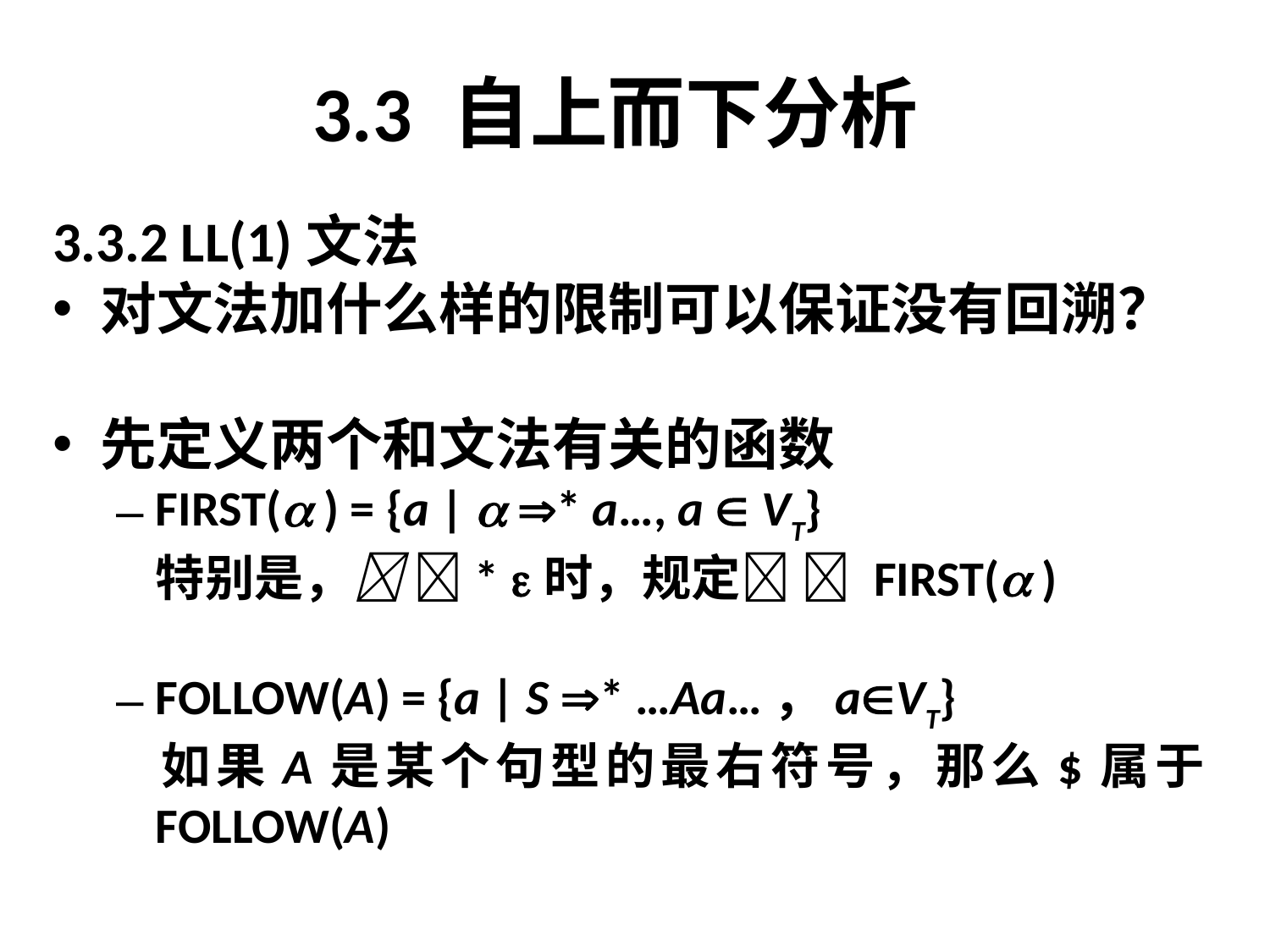

# 3.3 自上而下分析
3.3.2 LL(1)文法
对文法加什么样的限制可以保证没有回溯？

先定义两个和文法有关的函数
FIRST(α ) = {a | α ⇒* a…, a ∈ VT}
	特别是，α ⇒* ε时，规定ε ∈ FIRST(α )

FOLLOW(A) = {a | S ⇒* …Aa…，a∈VT}
	如果A是某个句型的最右符号，那么$属于FOLLOW(A)